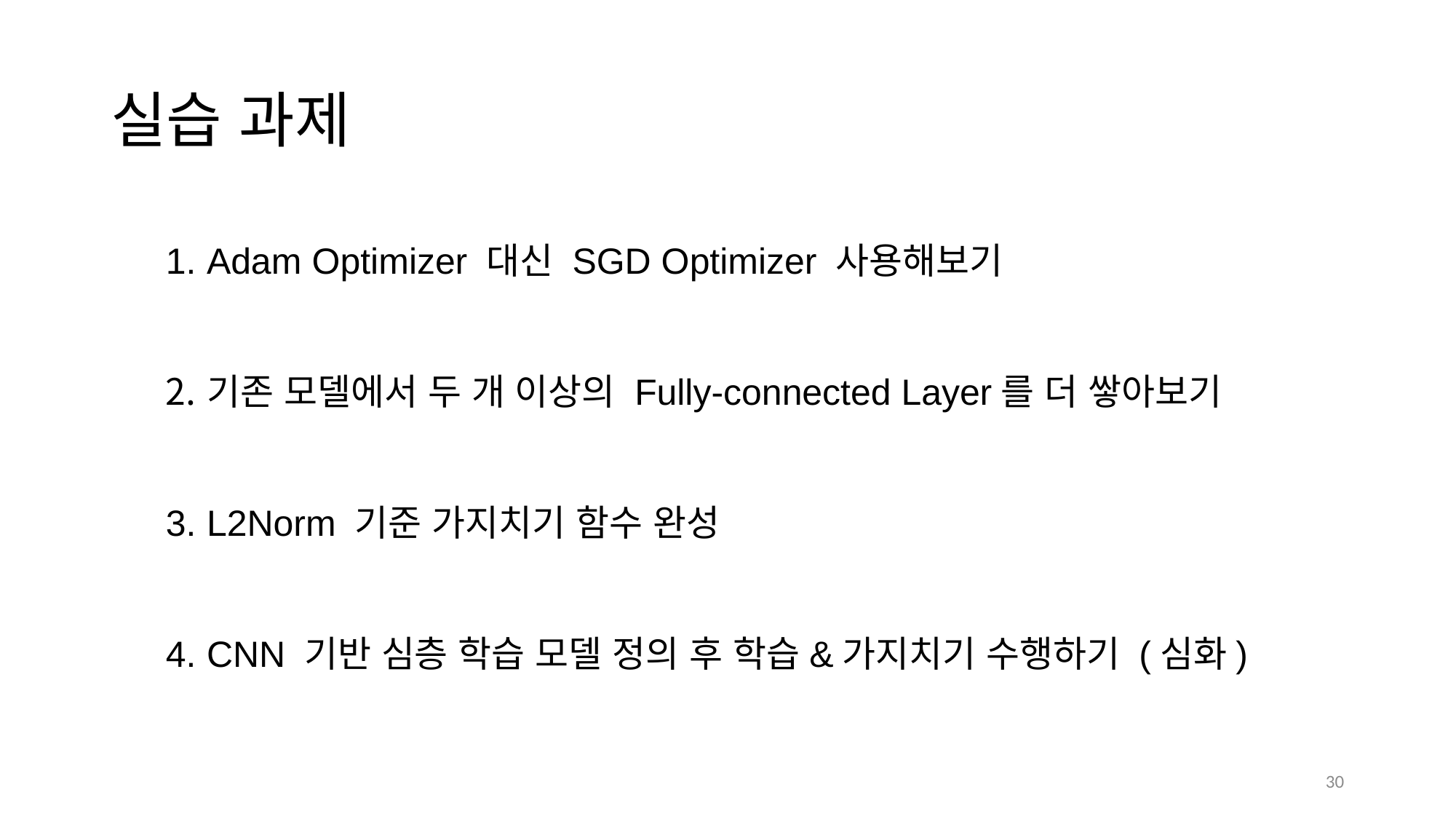

실습 과제
Adam Optimizer 대신 SGD Optimizer 사용해보기

기존 모델에서 두 개 이상의 Fully-connected Layer를 더 쌓아보기

L2Norm 기준 가지치기 함수 완성

CNN 기반 심층 학습 모델 정의 후 학습&가지치기 수행하기 (심화)
30